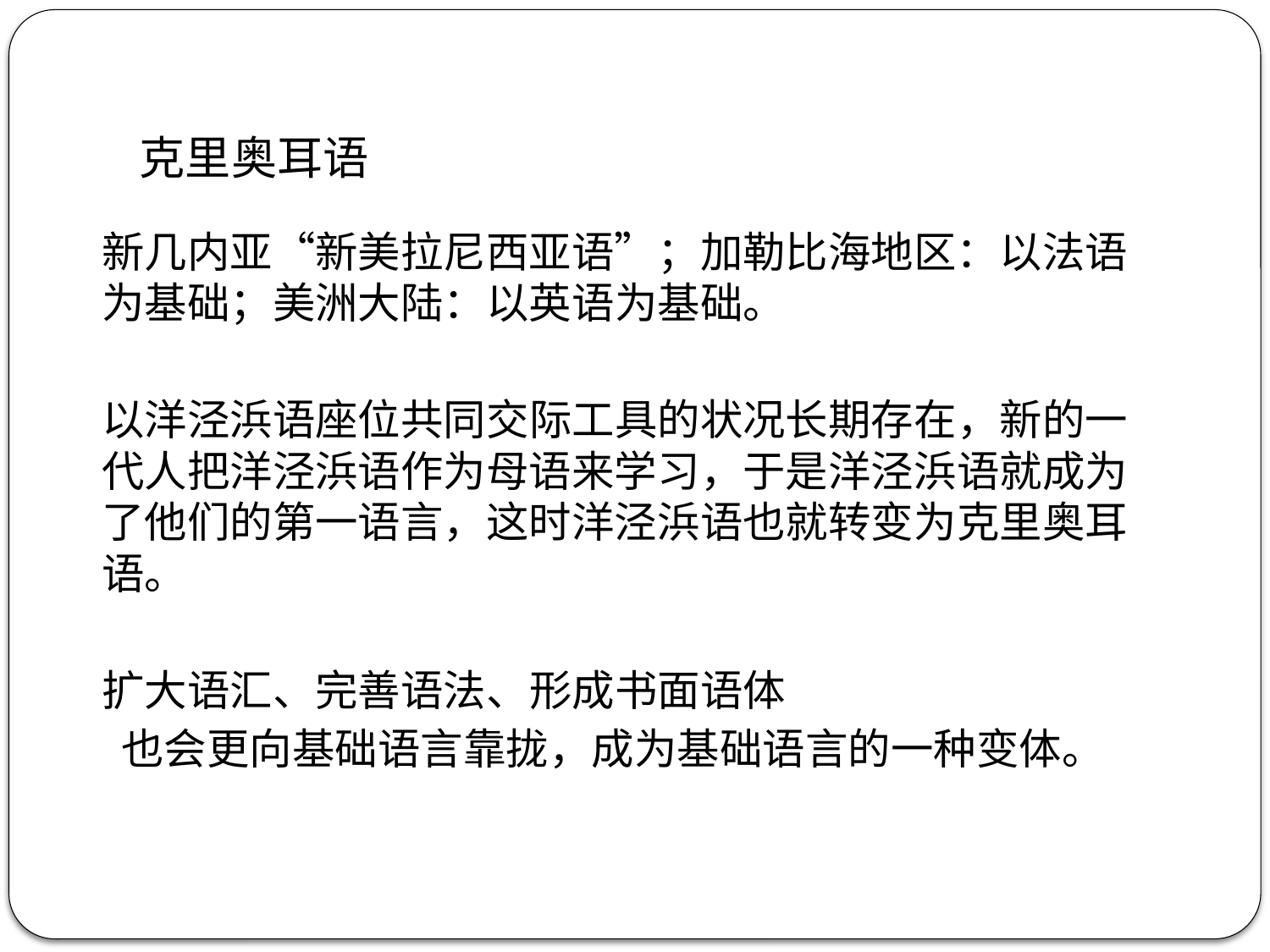

# 克里奥耳语

新几内亚“新美拉尼西亚语”；加勒比海地区：以法语为基础；美洲大陆：以英语为基础。

以洋泾浜语座位共同交际工具的状况长期存在，新的一代人把洋泾浜语作为母语来学习，于是洋泾浜语就成为了他们的第一语言，这时洋泾浜语也就转变为克里奥耳语。

扩大语汇、完善语法、形成书面语体
 也会更向基础语言靠拢，成为基础语言的一种变体。